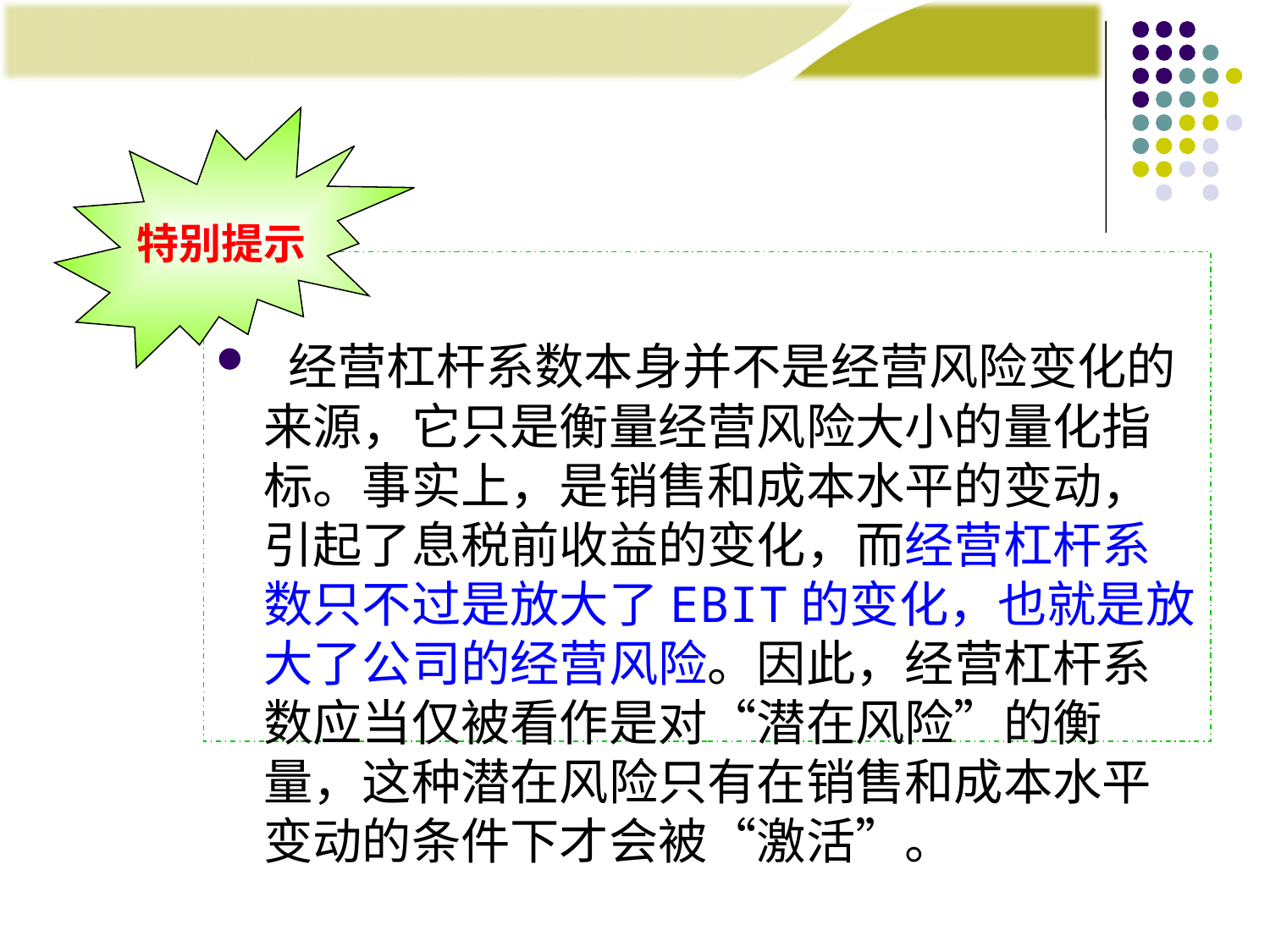

特别提示

 经营杠杆系数本身并不是经营风险变化的来源，它只是衡量经营风险大小的量化指标。事实上，是销售和成本水平的变动，引起了息税前收益的变化，而经营杠杆系数只不过是放大了EBIT的变化，也就是放大了公司的经营风险。因此，经营杠杆系数应当仅被看作是对“潜在风险”的衡量，这种潜在风险只有在销售和成本水平变动的条件下才会被“激活”。